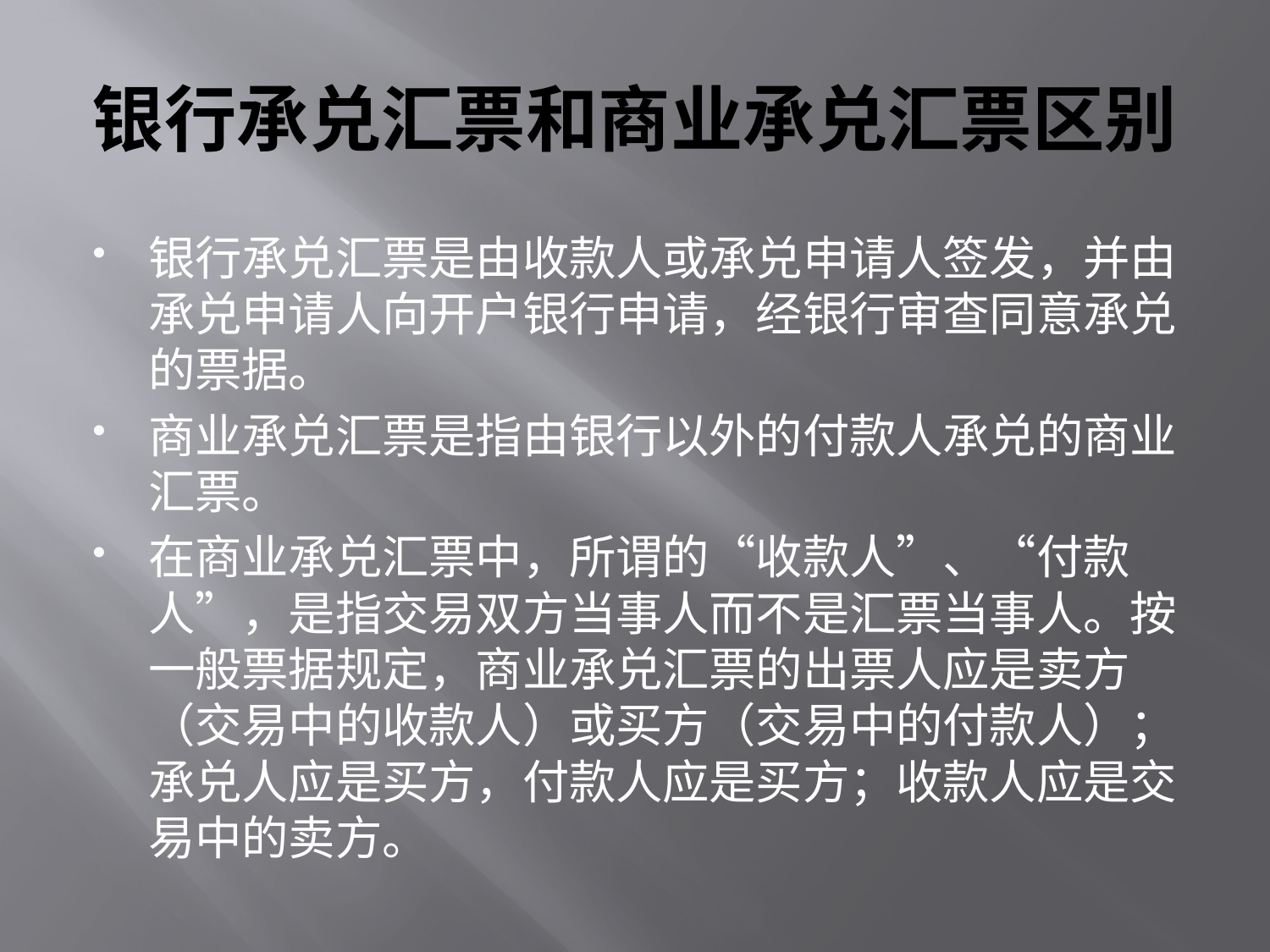

# 银行承兑汇票和商业承兑汇票区别
银行承兑汇票是由收款人或承兑申请人签发，并由承兑申请人向开户银行申请，经银行审查同意承兑的票据。
商业承兑汇票是指由银行以外的付款人承兑的商业汇票。
在商业承兑汇票中，所谓的“收款人”、“付款人”，是指交易双方当事人而不是汇票当事人。按一般票据规定，商业承兑汇票的出票人应是卖方（交易中的收款人）或买方（交易中的付款人）；承兑人应是买方，付款人应是买方；收款人应是交易中的卖方。